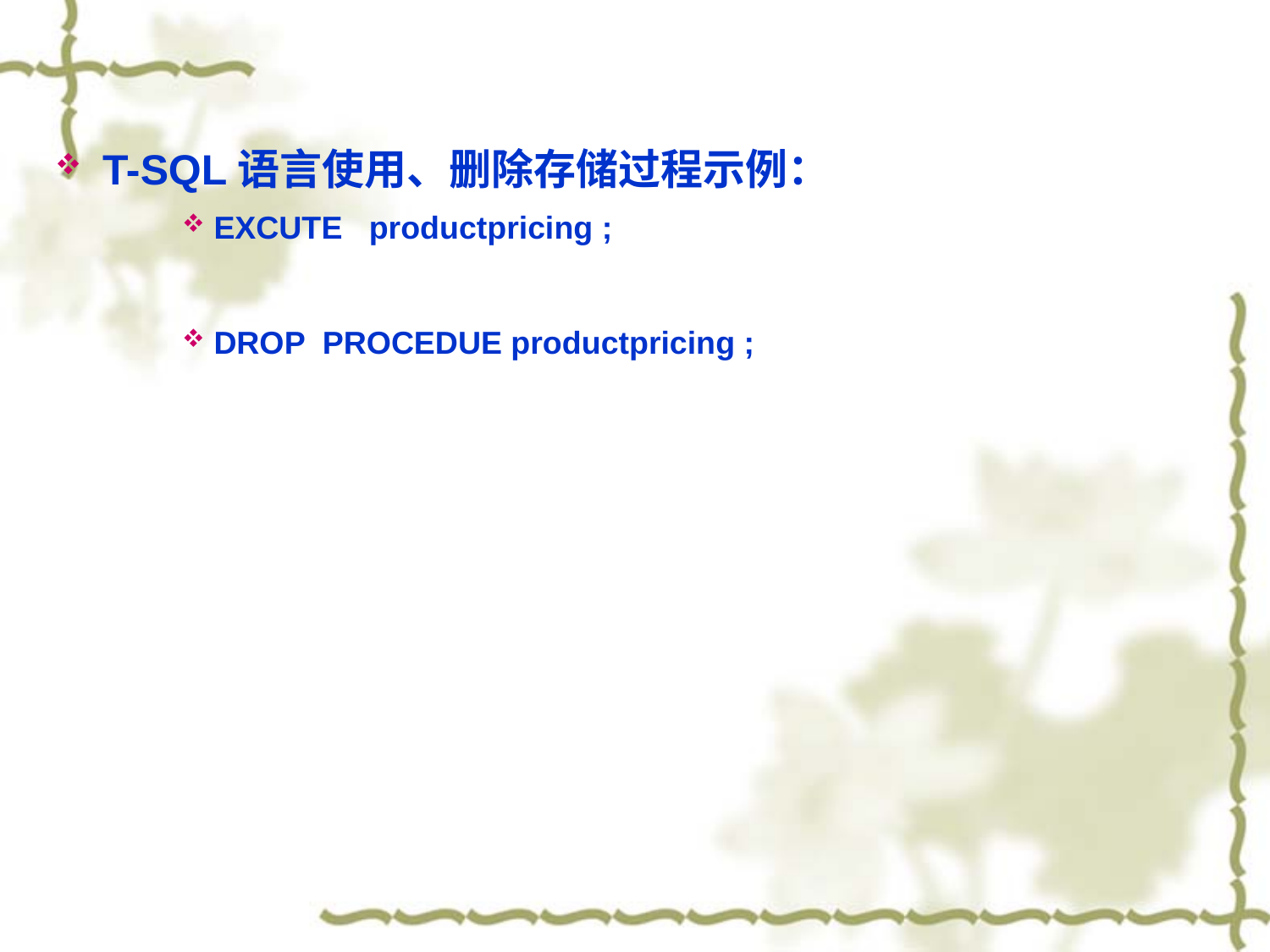

T-SQL语言使用、删除存储过程示例：
EXCUTE   productpricing ;

DROP  PROCEDUE productpricing ;